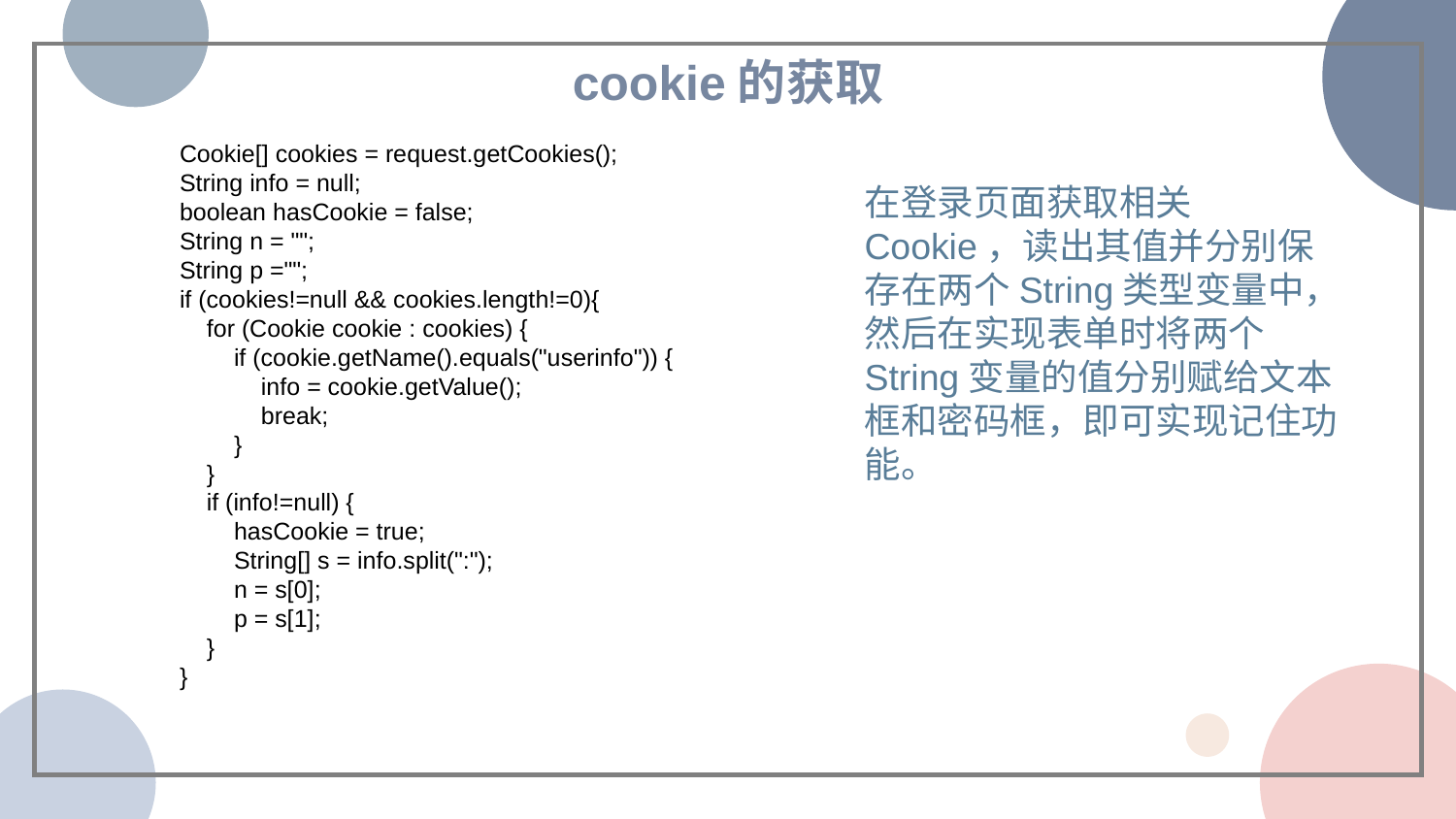

cookie的获取
    Cookie[] cookies = request.getCookies();
    String info = null;
    boolean hasCookie = false;
    String n = "";
    String p ="";
    if (cookies!=null && cookies.length!=0){
        for (Cookie cookie : cookies) {
            if (cookie.getName().equals("userinfo")) {
                info = cookie.getValue();
                break;
            }
        }
        if (info!=null) {
            hasCookie = true;
            String[] s = info.split(":");
            n = s[0];
            p = s[1];
        }
    }
在登录页面获取相关Cookie，读出其值并分别保存在两个String类型变量中，然后在实现表单时将两个String变量的值分别赋给文本框和密码框，即可实现记住功能。